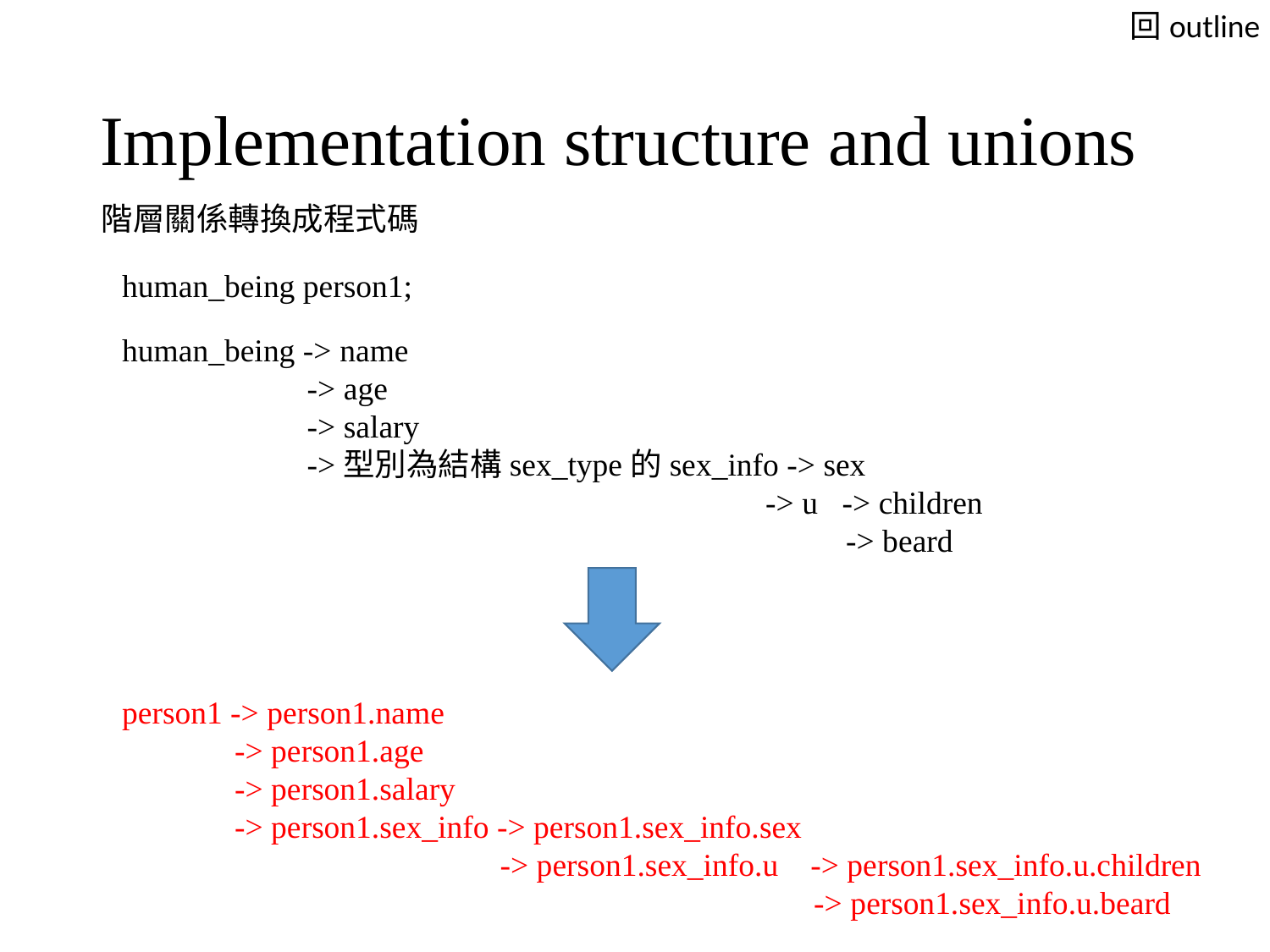

回outline
# Implementation structure and unions
階層關係轉換成程式碼
human_being person1;
human_being -> name
                       -> age
                       -> salary
                       ->型別為結構sex_type的sex_info -> sex
                                                                                -> u   -> children
                                                                                          -> beard

person1 -> person1.name
              -> person1.age
              -> person1.salary
              -> person1.sex_info -> person1.sex_info.sex
                                               -> person1.sex_info.u    -> person1.sex_info.u.children
                                                                                      -> person1.sex_info.u.beard